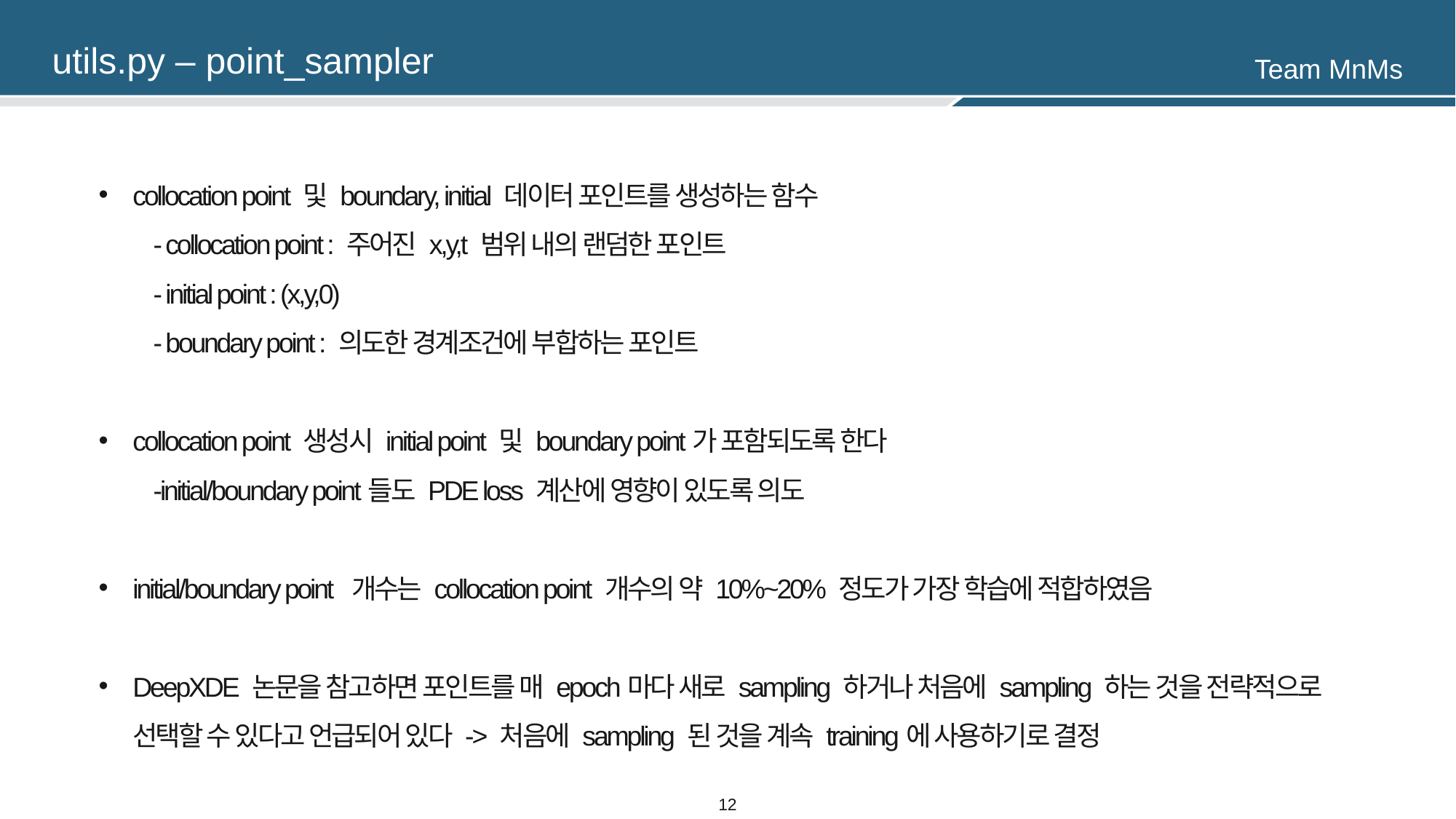

utils.py – point_sampler
collocation point 및 boundary, initial 데이터 포인트를 생성하는 함수
- collocation point : 주어진 x,y,t 범위 내의 랜덤한 포인트
- initial point : (x,y,0)
- boundary point : 의도한 경계조건에 부합하는 포인트

collocation point 생성시 initial point 및 boundary point가 포함되도록 한다
-initial/boundary point들도 PDE loss 계산에 영향이 있도록 의도

initial/boundary point  개수는 collocation point 개수의 약 10%~20% 정도가 가장 학습에 적합하였음

DeepXDE 논문을 참고하면 포인트를 매 epoch마다 새로 sampling 하거나 처음에 sampling 하는 것을 전략적으로 선택할 수 있다고 언급되어 있다 -> 처음에 sampling 된 것을 계속 training에 사용하기로 결정